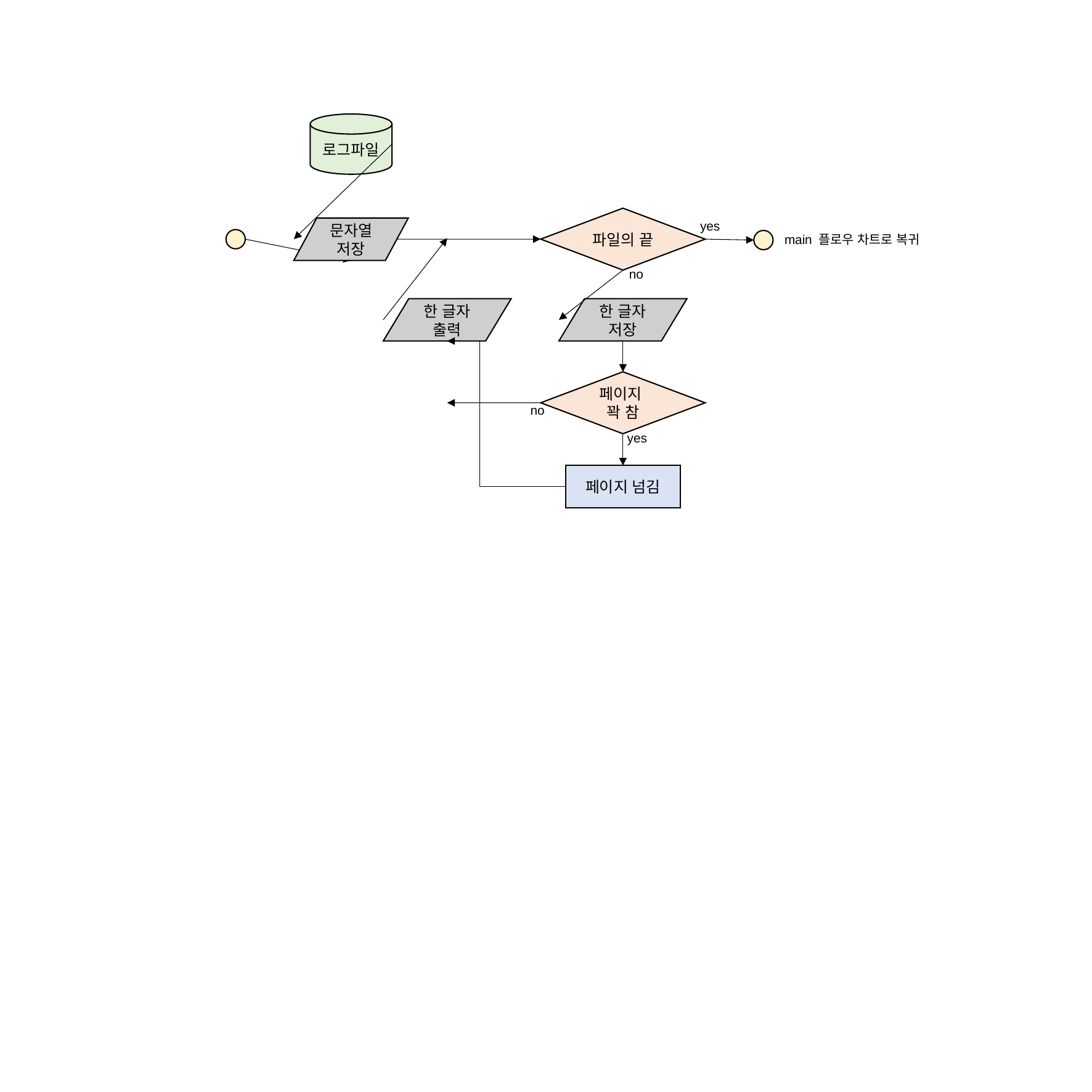

로그파일
파일의 끝
yes
문자열 저장
main 플로우 차트로 복귀

no
한 글자 출력
한 글자 저장
페이지  꽉 참
no
yes
페이지 넘김